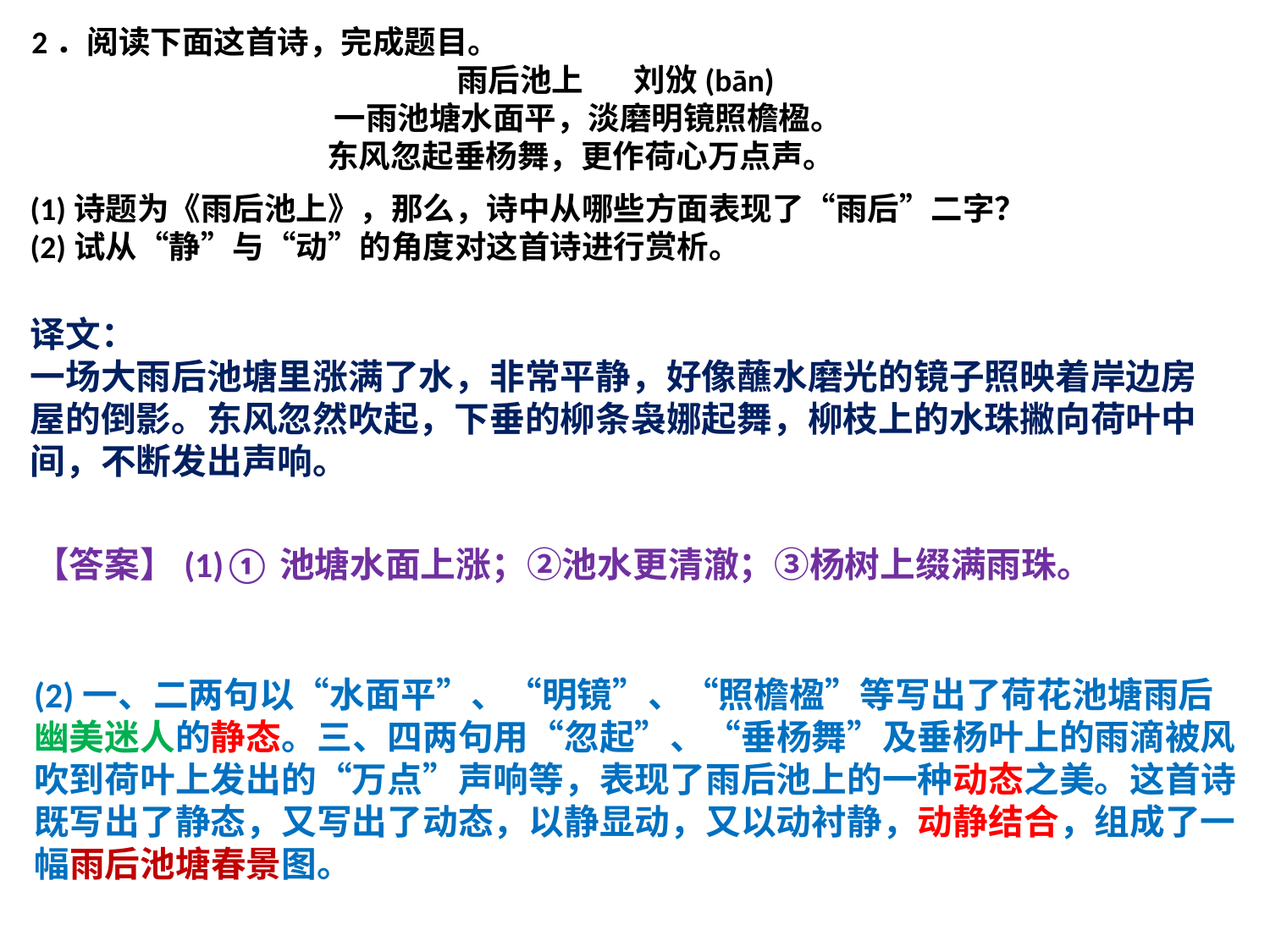

2．阅读下面这首诗，完成题目。
                                                          雨后池上       刘攽(bān)
                                         一雨池塘水面平，淡磨明镜照檐楹。
                                        东风忽起垂杨舞，更作荷心万点声。
(1)诗题为《雨后池上》，那么，诗中从哪些方面表现了“雨后”二字？
(2)试从“静”与“动”的角度对这首诗进行赏析。
译文：
一场大雨后池塘里涨满了水，非常平静，好像蘸水磨光的镜子照映着岸边房屋的倒影。东风忽然吹起，下垂的柳条袅娜起舞，柳枝上的水珠撇向荷叶中间，不断发出声响。
【答案】(1)①池塘水面上涨；②池水更清澈；③杨树上缀满雨珠。
(2)一、二两句以“水面平”、“明镜”、“照檐楹”等写出了荷花池塘雨后幽美迷人的静态。三、四两句用“忽起”、“垂杨舞”及垂杨叶上的雨滴被风吹到荷叶上发出的“万点”声响等，表现了雨后池上的一种动态之美。这首诗既写出了静态，又写出了动态，以静显动，又以动衬静，动静结合，组成了一幅雨后池塘春景图。